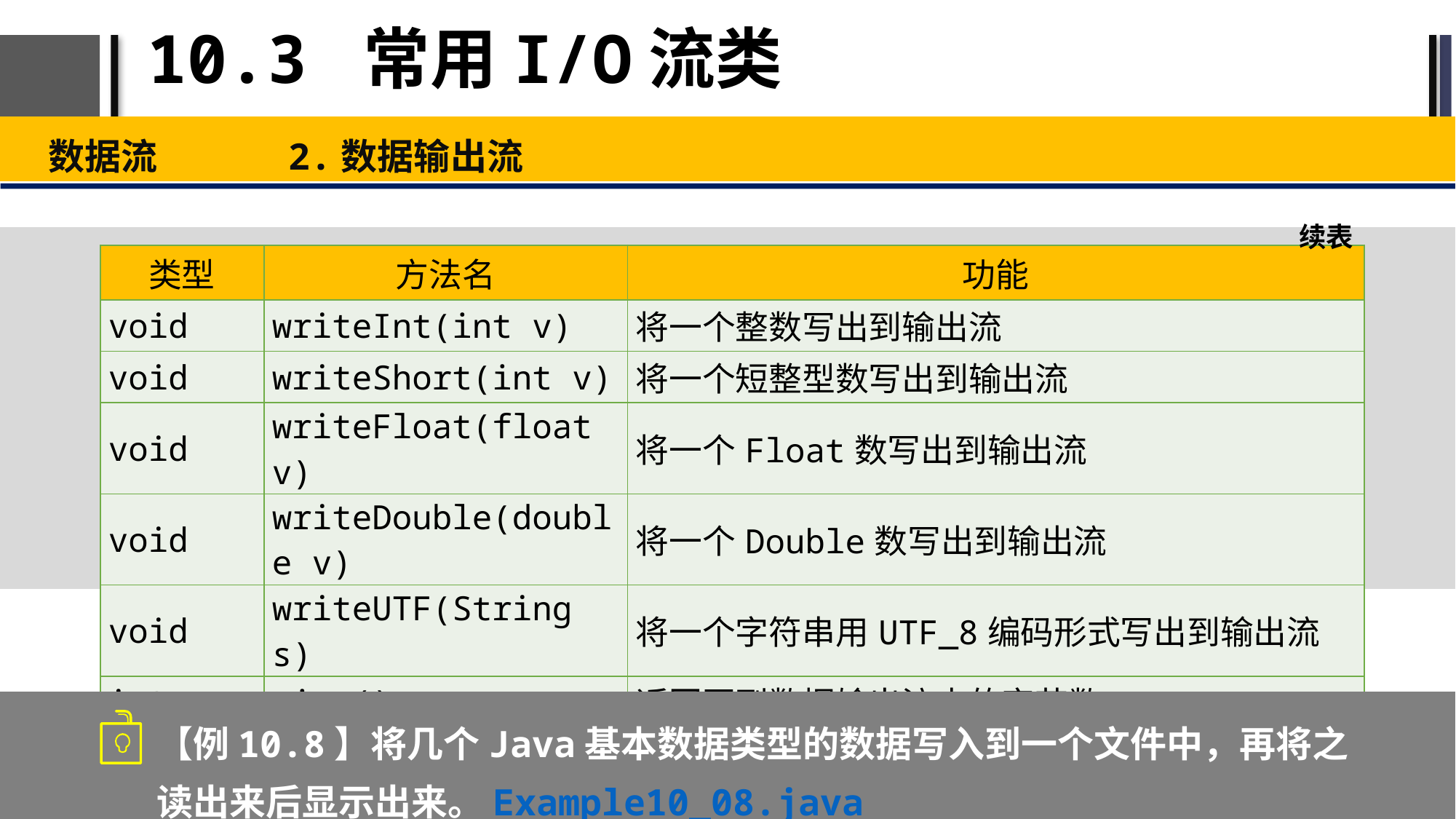

# 10.3 常用I/O流类

数据流               2.数据输出流

续表

| 类型 | 方法名 | 功能 |
| --- | --- | --- |
| void | writeInt(int v) | 将一个整数写出到输出流 |
| void | writeShort(int v) | 将一个短整型数写出到输出流 |
| void | writeFloat(float v) | 将一个Float数写出到输出流 |
| void | writeDouble(double v) | 将一个Double数写出到输出流 |
| void | writeUTF(String s) | 将一个字符串用UTF\_8编码形式写出到输出流 |
| int | size() | 返回写到数据输出流中的字节数 |
| void | flush() | 清空输出流，使所有缓冲中的字节被写出到流中 |

【例10.8】将几个Java基本数据类型的数据写入到一个文件中，再将之读出来后显示出来。Example10_08.java